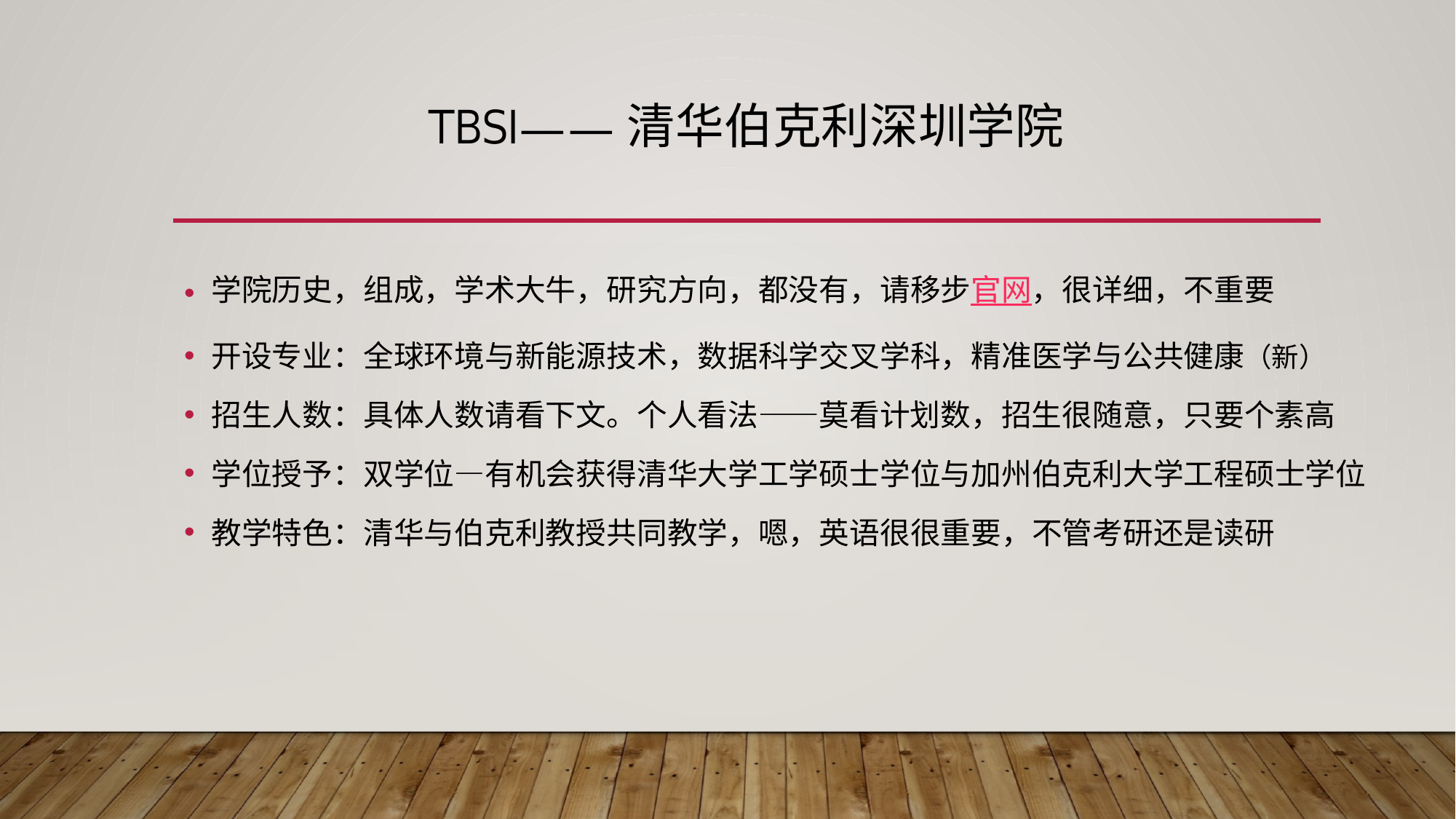

# TBSI——清华伯克利深圳学院
学院历史，组成，学术大牛，研究方向，都没有，请移步官网，很详细，不重要
开设专业：全球环境与新能源技术，数据科学交叉学科，精准医学与公共健康（新）
招生人数：具体人数请看下文。个人看法——莫看计划数，招生很随意，只要个素高
学位授予：双学位—有机会获得清华大学工学硕士学位与加州伯克利大学工程硕士学位
教学特色：清华与伯克利教授共同教学，嗯，英语很很重要，不管考研还是读研